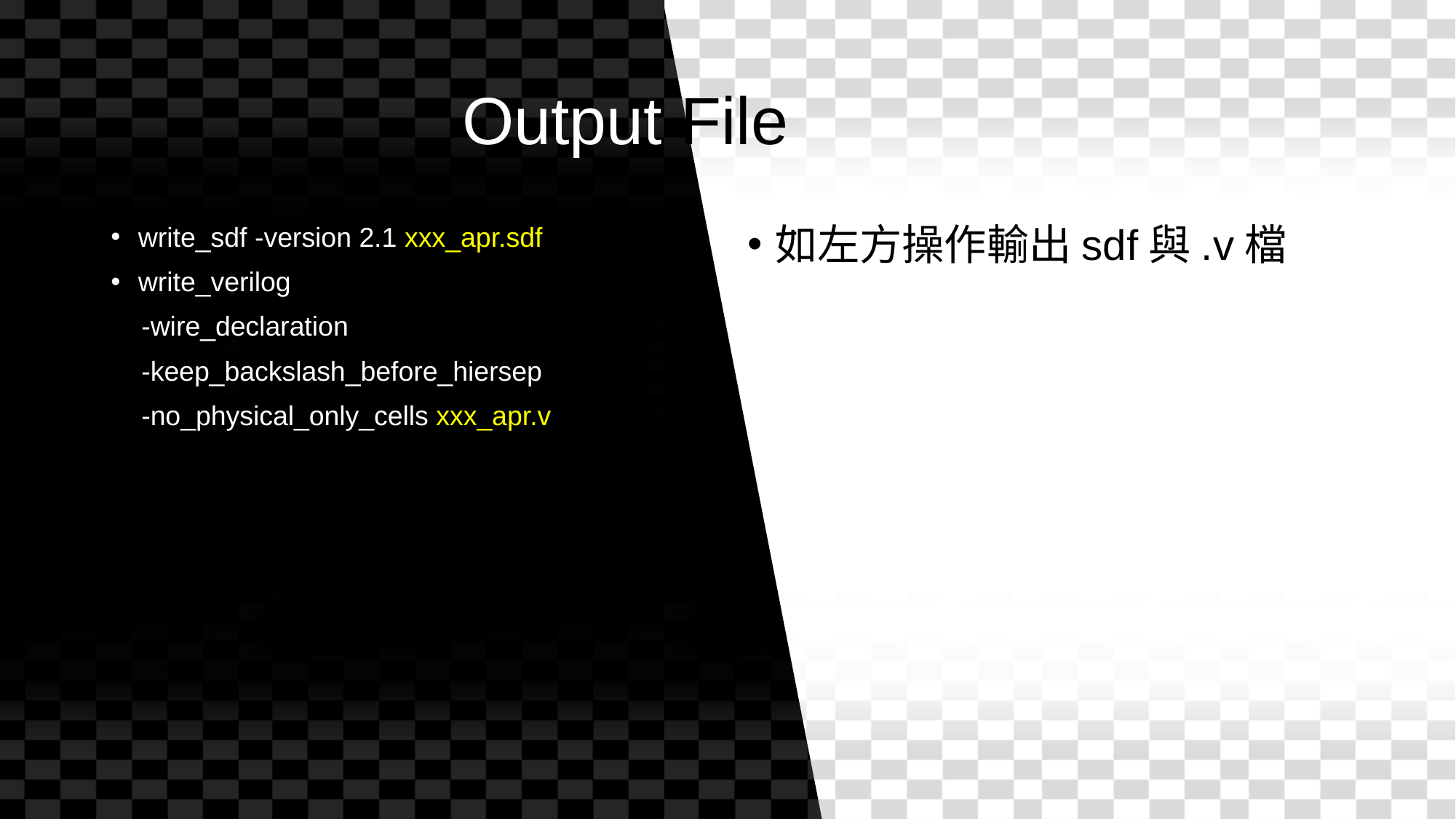

# Output File
write_sdf -version 2.1 xxx_apr.sdf
write_verilog
    -wire_declaration
    -keep_backslash_before_hiersep
    -no_physical_only_cells xxx_apr.v

如左方操作輸出sdf與.v檔